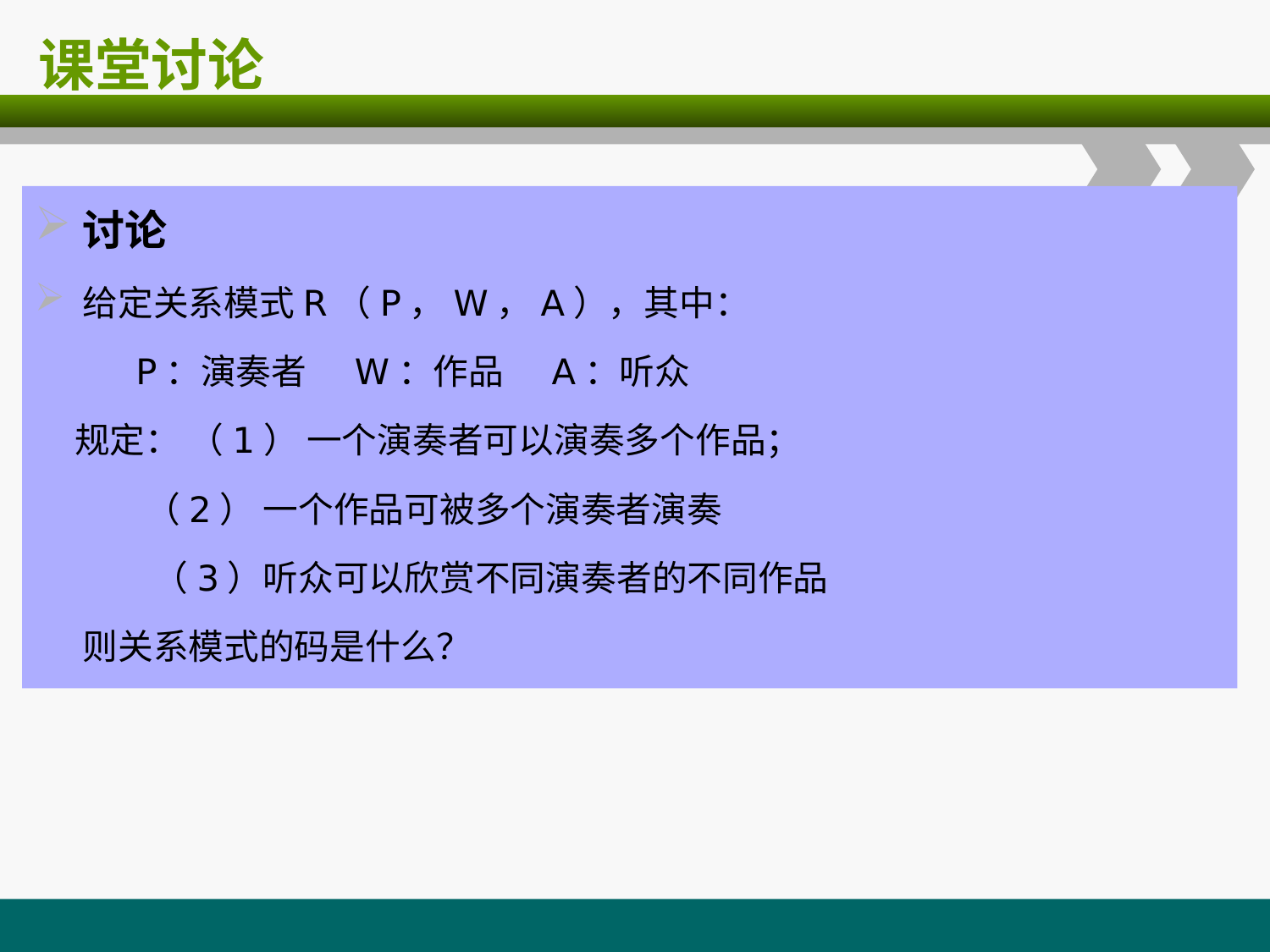

# 课堂讨论
讨论
给定关系模式R（P，W，A），其中：
         P：演奏者     W：作品     A：听众
    规定： （1） 一个演奏者可以演奏多个作品；
             （2） 一个作品可被多个演奏者演奏
              （3）听众可以欣赏不同演奏者的不同作品
     则关系模式的码是什么？